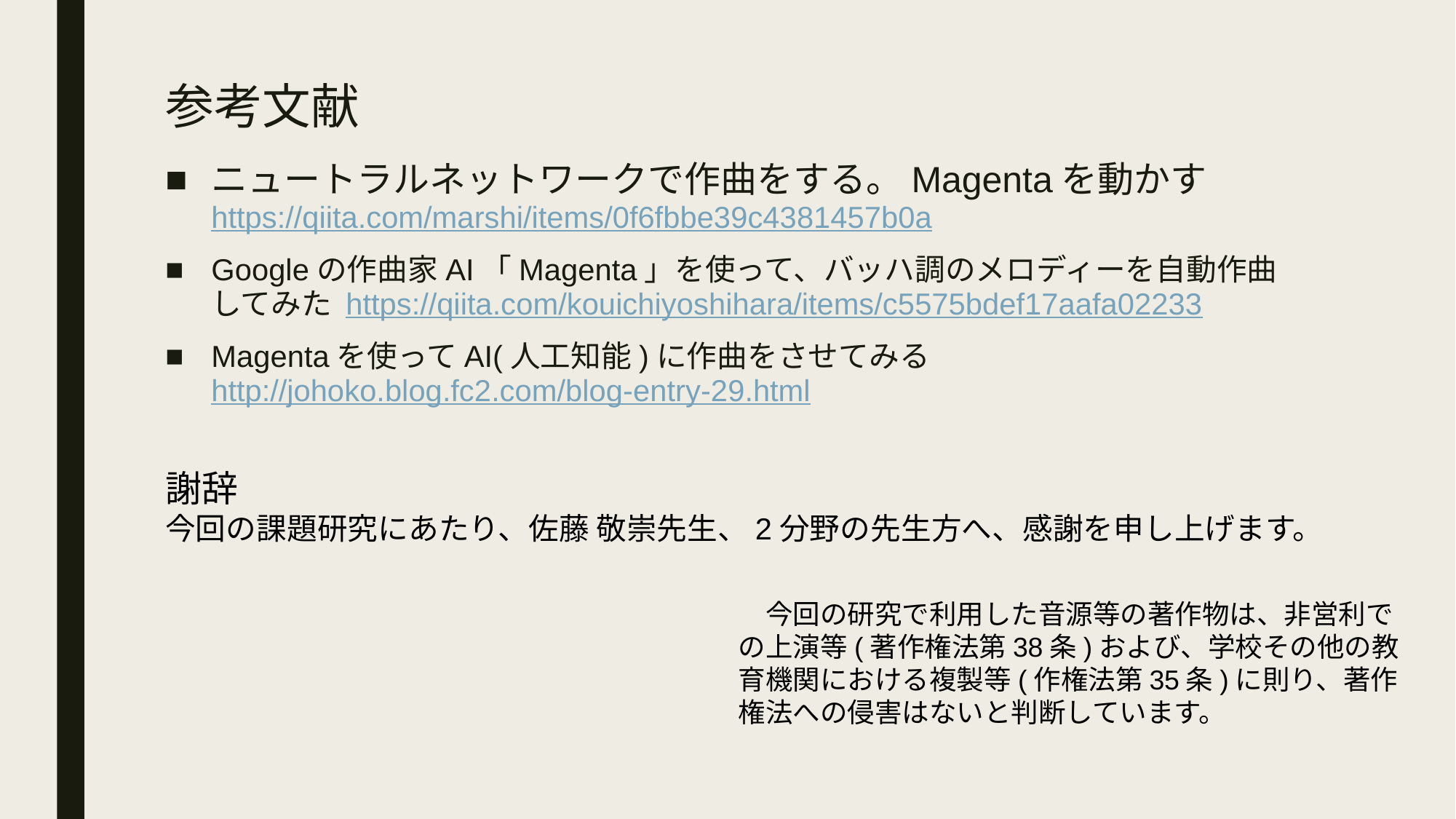

# 参考文献
ニュートラルネットワークで作曲をする。Magentaを動かすhttps://qiita.com/marshi/items/0f6fbbe39c4381457b0a
Googleの作曲家AI「Magenta」を使って、バッハ調のメロディーを自動作曲してみた https://qiita.com/kouichiyoshihara/items/c5575bdef17aafa02233
Magentaを使ってAI(人工知能)に作曲をさせてみるhttp://johoko.blog.fc2.com/blog-entry-29.html

謝辞
今回の課題研究にあたり、佐藤 敬崇先生、2分野の先生方へ、感謝を申し上げます。
　今回の研究で利用した音源等の著作物は、非営利での上演等(著作権法第38条)および、学校その他の教育機関における複製等(作権法第35条)に則り、著作権法への侵害はないと判断しています。